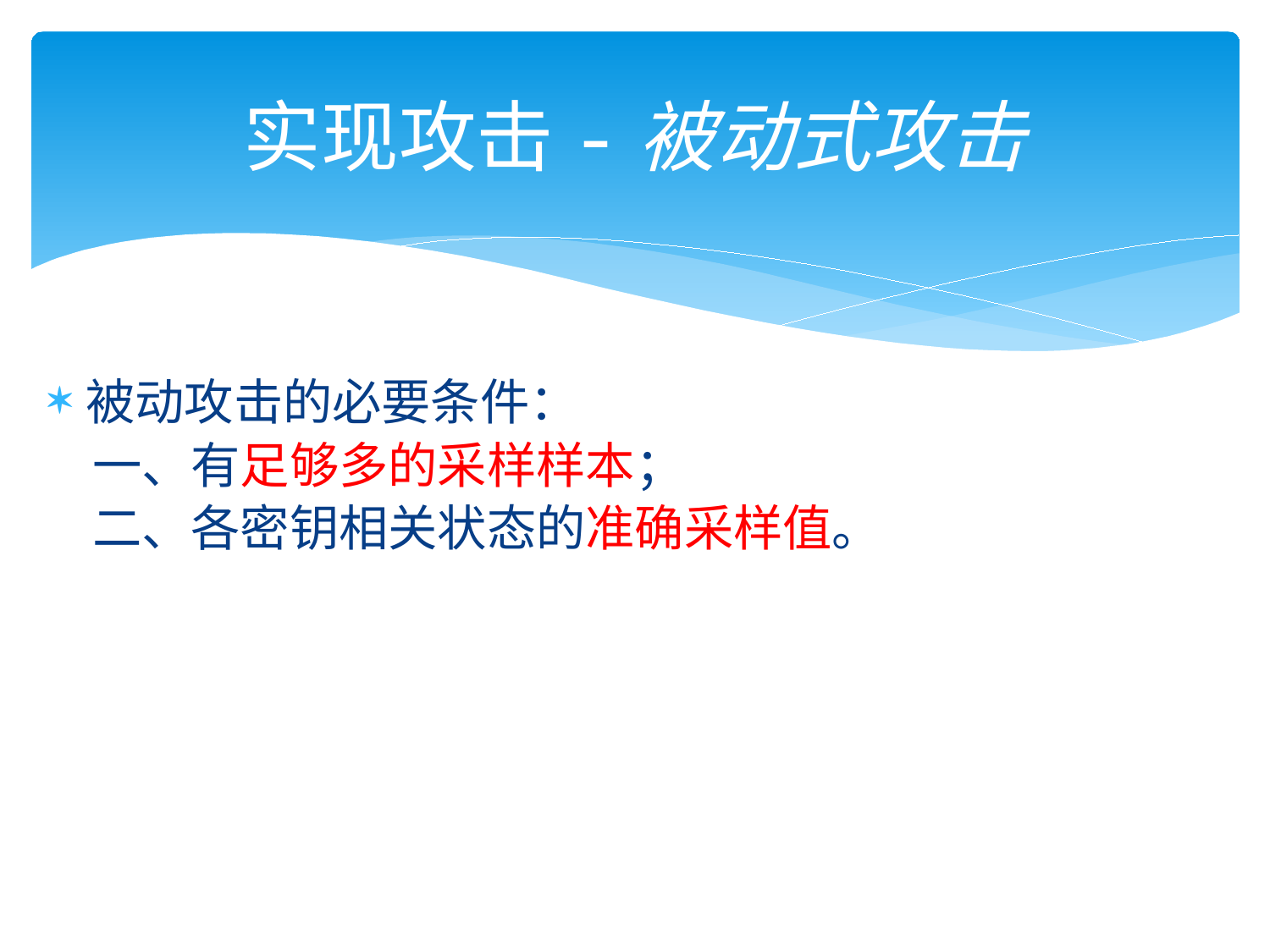

# 实现攻击-被动式攻击
被动攻击的必要条件：
   一、有足够多的采样样本；
   二、各密钥相关状态的准确采样值。